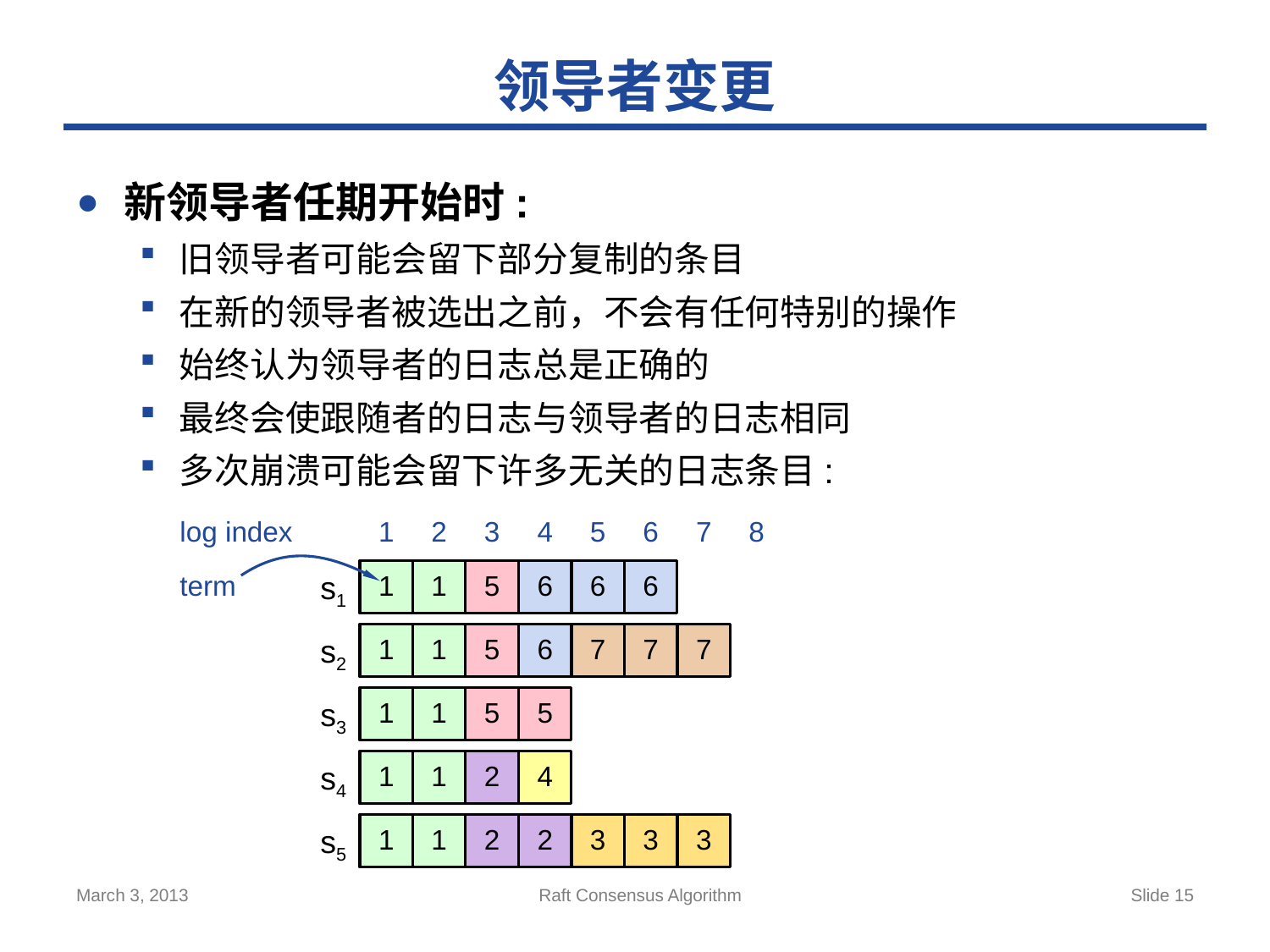

# 领导者变更
新领导者任期开始时:
旧领导者可能会留下部分复制的条目
在新的领导者被选出之前，不会有任何特别的操作
始终认为领导者的日志总是正确的
最终会使跟随者的日志与领导者的日志相同
多次崩溃可能会留下许多无关的日志条目:
1
2
3
4
5
6
7
8
log index

1
1
5
6
6
6
term
s1
1
1
5
6
7
7
7
s2
1
1
5
5
s3
1
1
2
4
s4
1
1
2
2
3
3
3
s5
March 3, 2013
Raft Consensus Algorithm
Slide 15